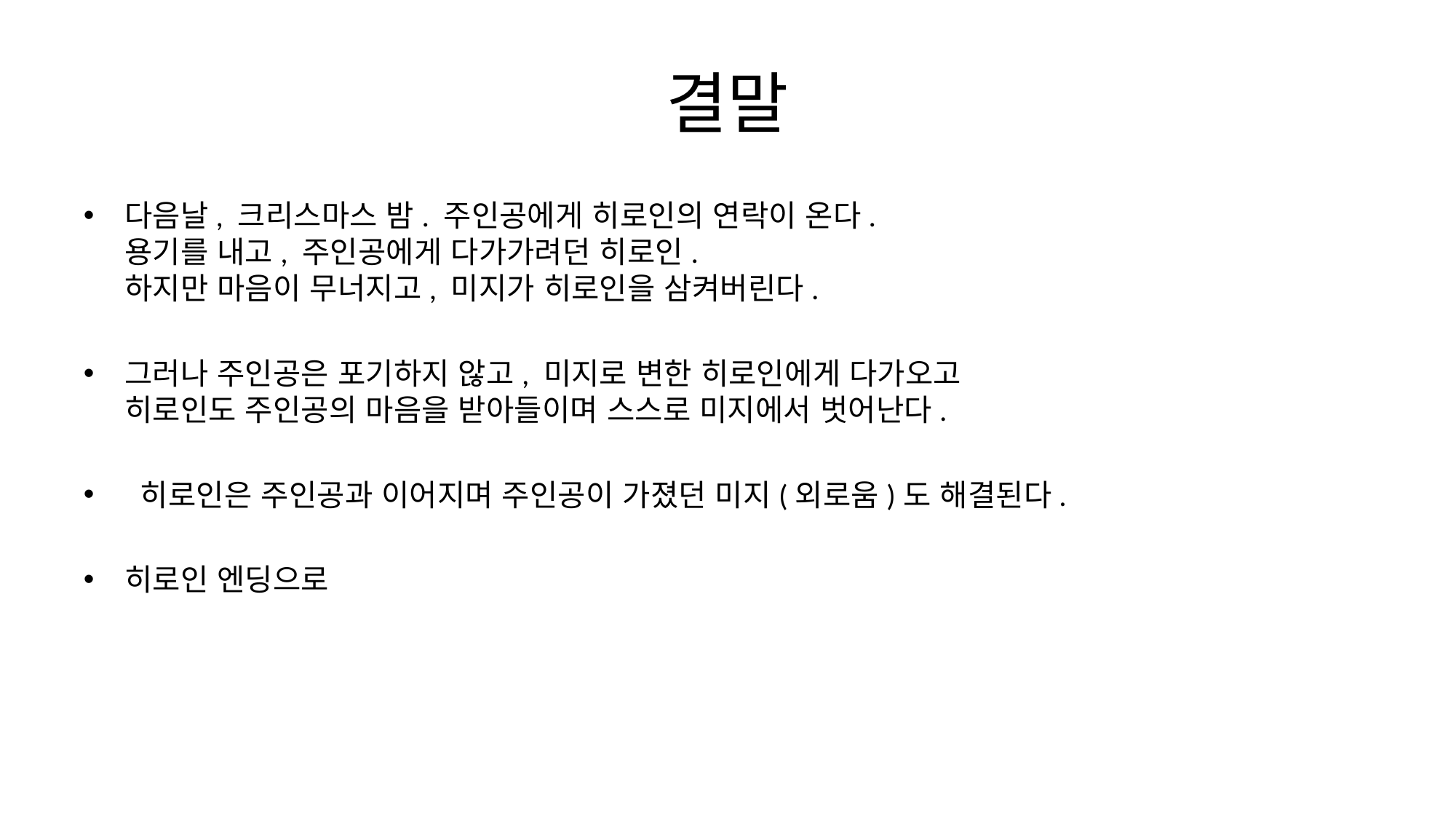

# 결말
다음날, 크리스마스 밤. 주인공에게 히로인의 연락이 온다.
용기를 내고, 주인공에게 다가가려던 히로인.
하지만 마음이 무너지고, 미지가 히로인을 삼켜버린다.

그러나 주인공은 포기하지 않고, 미지로 변한 히로인에게 다가오고
히로인도 주인공의 마음을 받아들이며 스스로 미지에서 벗어난다.

 히로인은 주인공과 이어지며 주인공이 가졌던 미지(외로움)도 해결된다.

히로인 엔딩으로